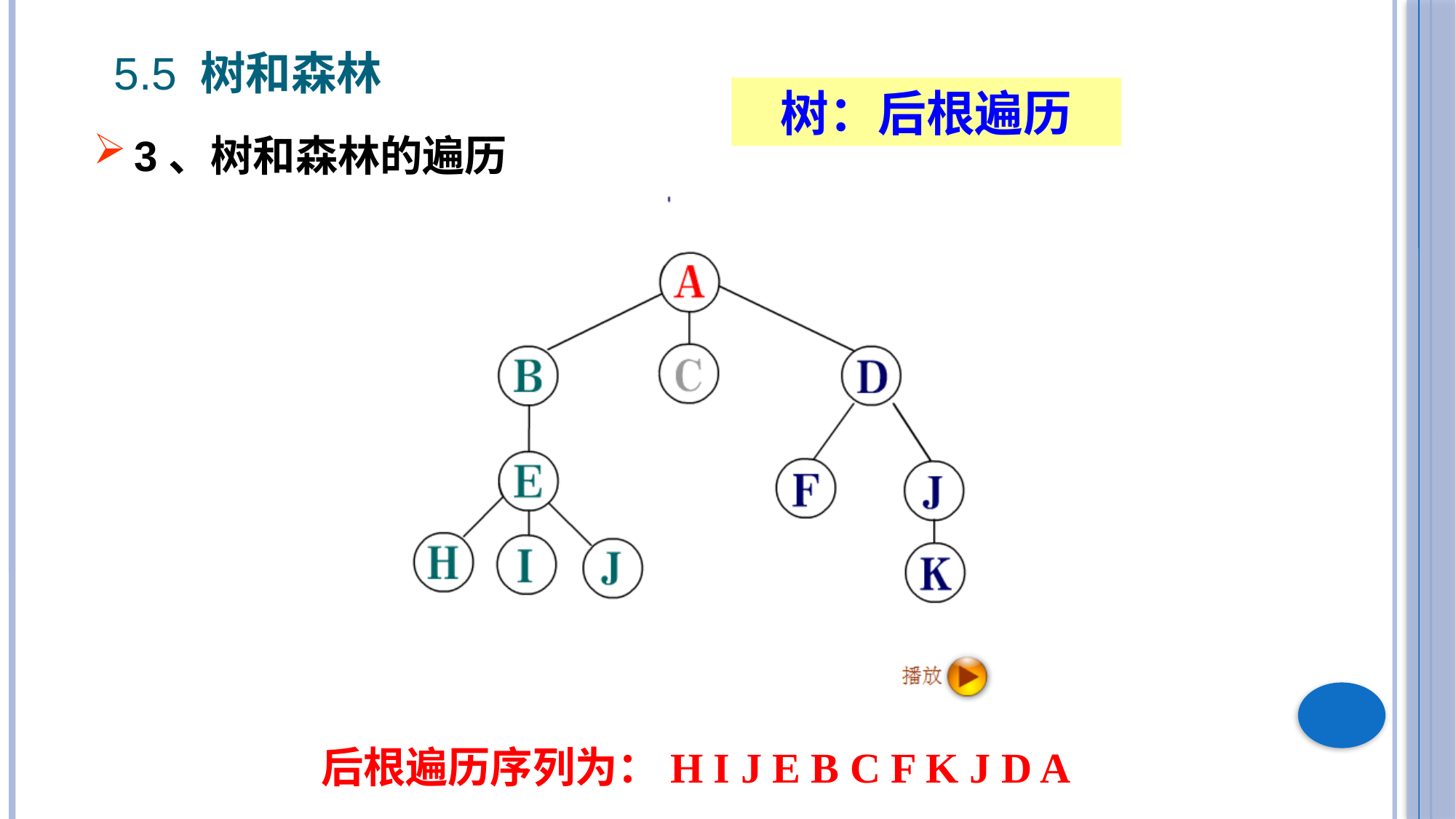

5.5 树和森林
树：后根遍历
3、树和森林的遍历
后根遍历序列为：H I J E B C F K J D A